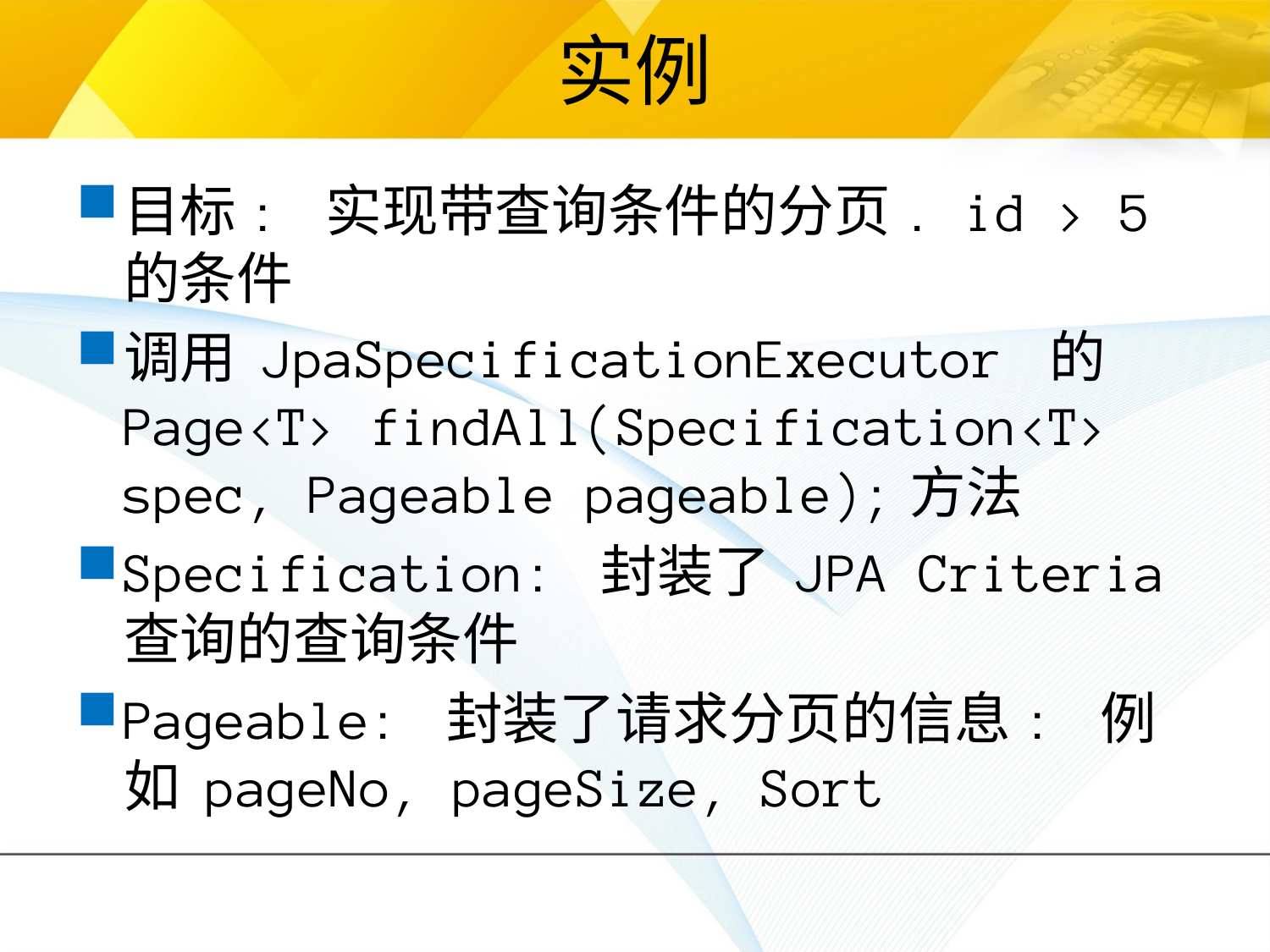

# 实例
目标: 实现带查询条件的分页. id > 5 的条件
调用 JpaSpecificationExecutor 的 Page<T> findAll(Specification<T> spec, Pageable pageable);方法
Specification: 封装了 JPA Criteria 查询的查询条件
Pageable: 封装了请求分页的信息: 例如 pageNo, pageSize, Sort